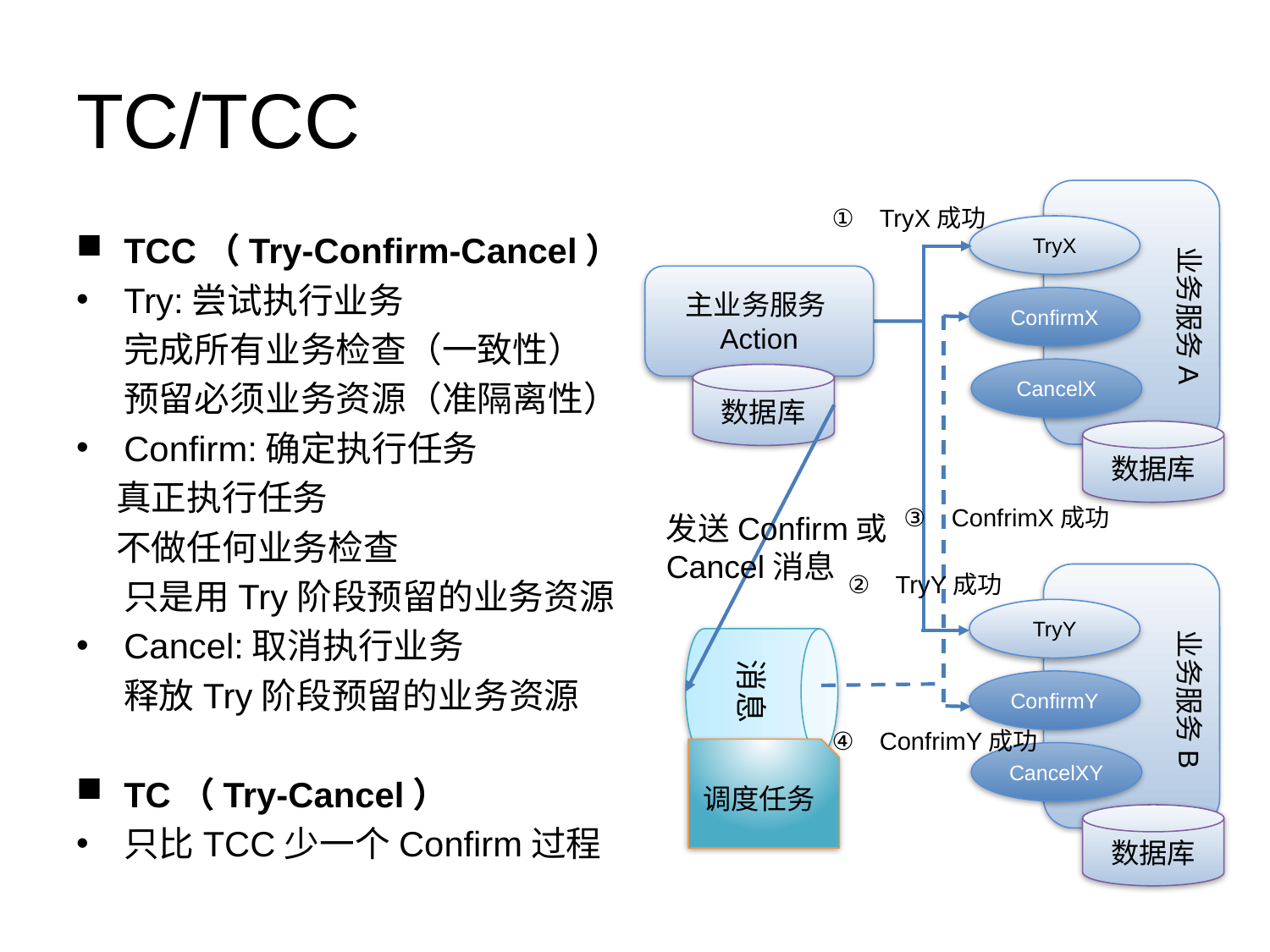

# TC/TCC

TryX成功
TryX
TCC（Try-Confirm-Cancel）
Try:尝试执行业务
     完成所有业务检查（一致性）
     预留必须业务资源（准隔离性）
Confirm:确定执行任务
    真正执行任务
    不做任何业务检查
     只是用Try阶段预留的业务资源
Cancel:取消执行业务
     释放Try阶段预留的业务资源

TC（Try-Cancel）
只比TCC少一个Confirm过程

业务服务A
主业务服务Action
ConfirmX
CancelX
数据库
数据库
ConfrimX成功
发送Confirm或
Cancel消息
TryY成功

TryY
消息
业务服务B
ConfirmY
ConfrimY成功
调度任务
CancelXY
数据库